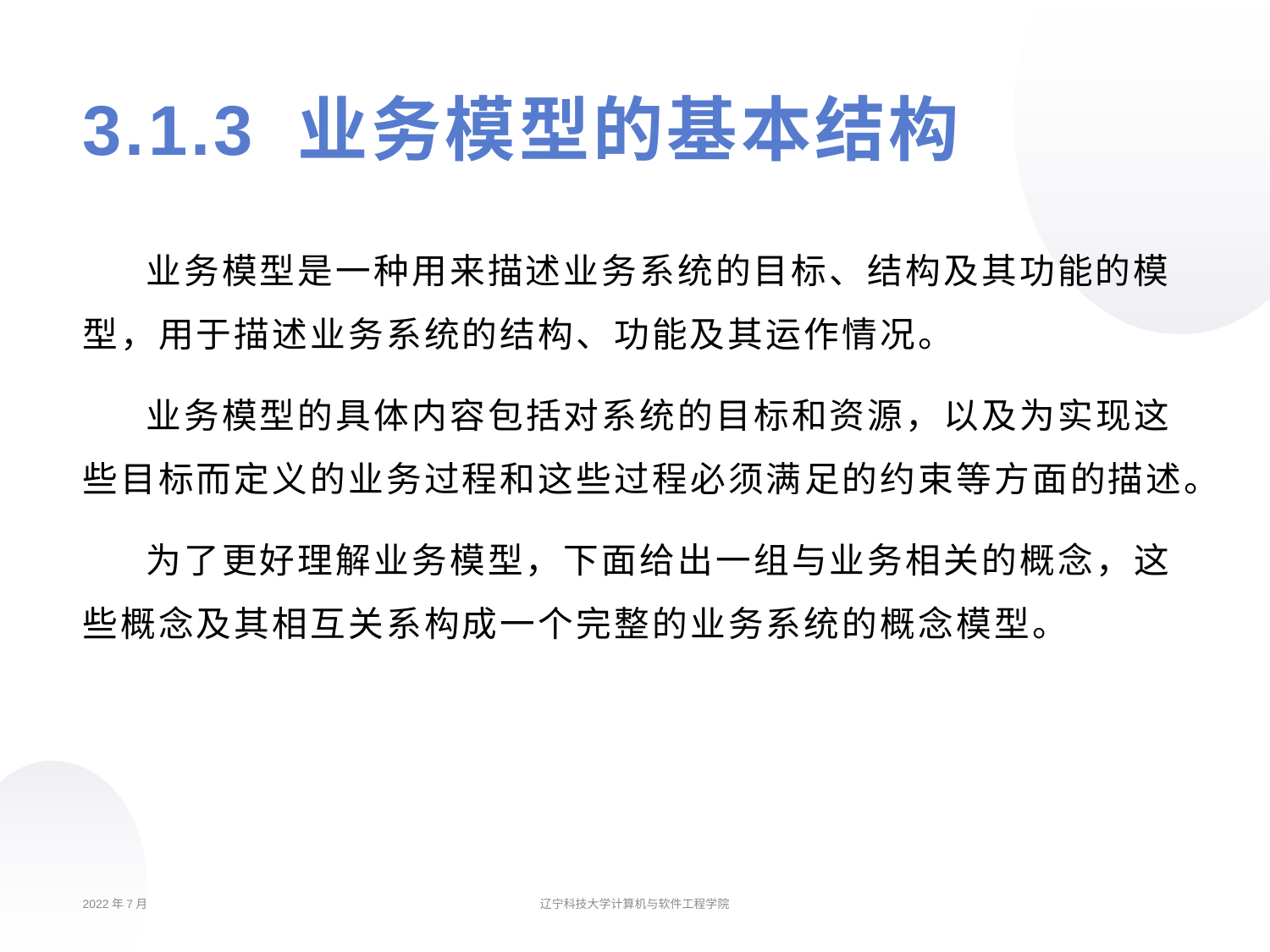

# 3.1.3 业务模型的基本结构
业务模型是一种用来描述业务系统的目标、结构及其功能的模型，用于描述业务系统的结构、功能及其运作情况。
业务模型的具体内容包括对系统的目标和资源，以及为实现这些目标而定义的业务过程和这些过程必须满足的约束等方面的描述。
为了更好理解业务模型，下面给出一组与业务相关的概念，这些概念及其相互关系构成一个完整的业务系统的概念模型。

17
2022年7月
辽宁科技大学计算机与软件工程学院